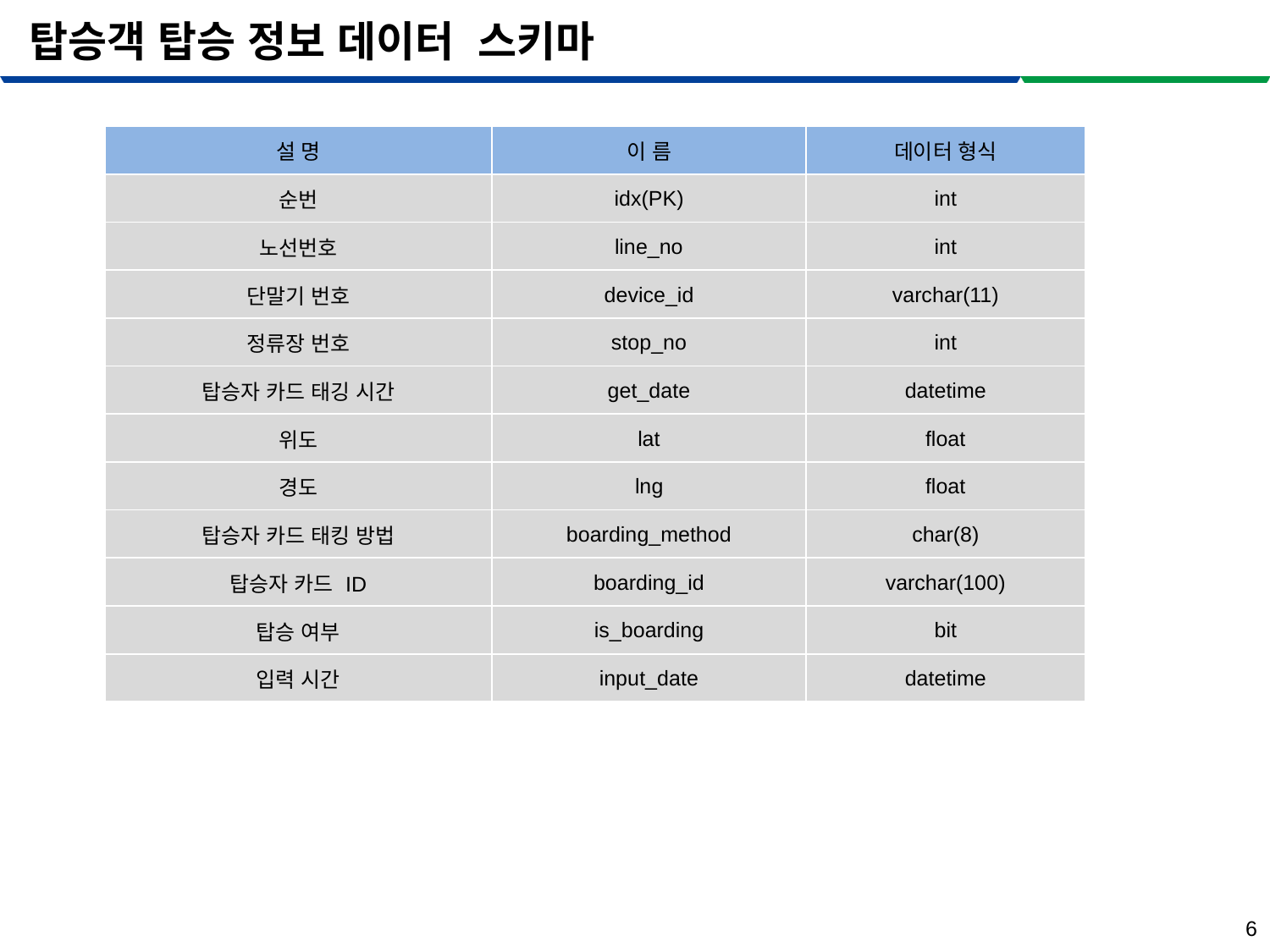

# 탑승객 탑승 정보 데이터  스키마
| 설 명 | 이 름 | 데이터 형식 |
| --- | --- | --- |
| 순번 | idx(PK) | int |
| 노선번호 | line\_no | int |
| 단말기 번호 | device\_id | varchar(11) |
| 정류장 번호 | stop\_no | int |
| 탑승자 카드 태깅 시간 | get\_date | datetime |
| 위도 | lat | float |
| 경도 | lng | float |
| 탑승자 카드 태킹 방법 | boarding\_method | char(8) |
| 탑승자 카드 ID | boarding\_id | varchar(100) |
| 탑승 여부 | is\_boarding | bit |
| 입력 시간 | input\_date | datetime |